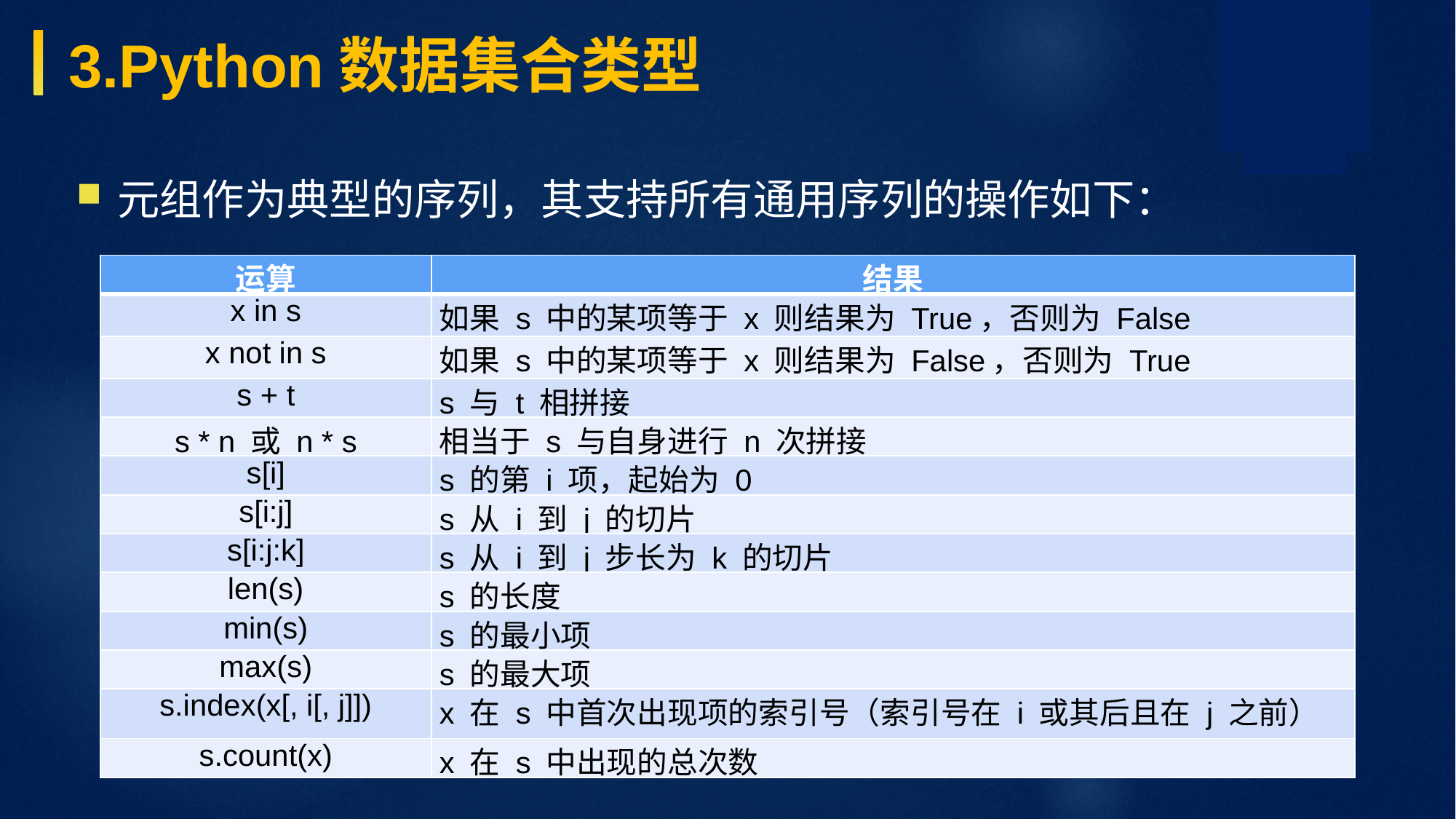

3.Python数据集合类型
元组作为典型的序列，其支持所有通用序列的操作如下：

| 运算 | 结果 |
| --- | --- |
| x in s | 如果 s 中的某项等于 x 则结果为 True，否则为 False |
| x not in s | 如果 s 中的某项等于 x 则结果为 False，否则为 True |
| s + t | s 与 t 相拼接 |
| s \* n 或 n \* s | 相当于 s 与自身进行 n 次拼接 |
| s[i] | s 的第 i 项，起始为 0 |
| s[i:j] | s 从 i 到 j 的切片 |
| s[i:j:k] | s 从 i 到 j 步长为 k 的切片 |
| len(s) | s 的长度 |
| min(s) | s 的最小项 |
| max(s) | s 的最大项 |
| s.index(x[, i[, j]]) | x 在 s 中首次出现项的索引号（索引号在 i 或其后且在 j 之前） |
| s.count(x) | x 在 s 中出现的总次数 |